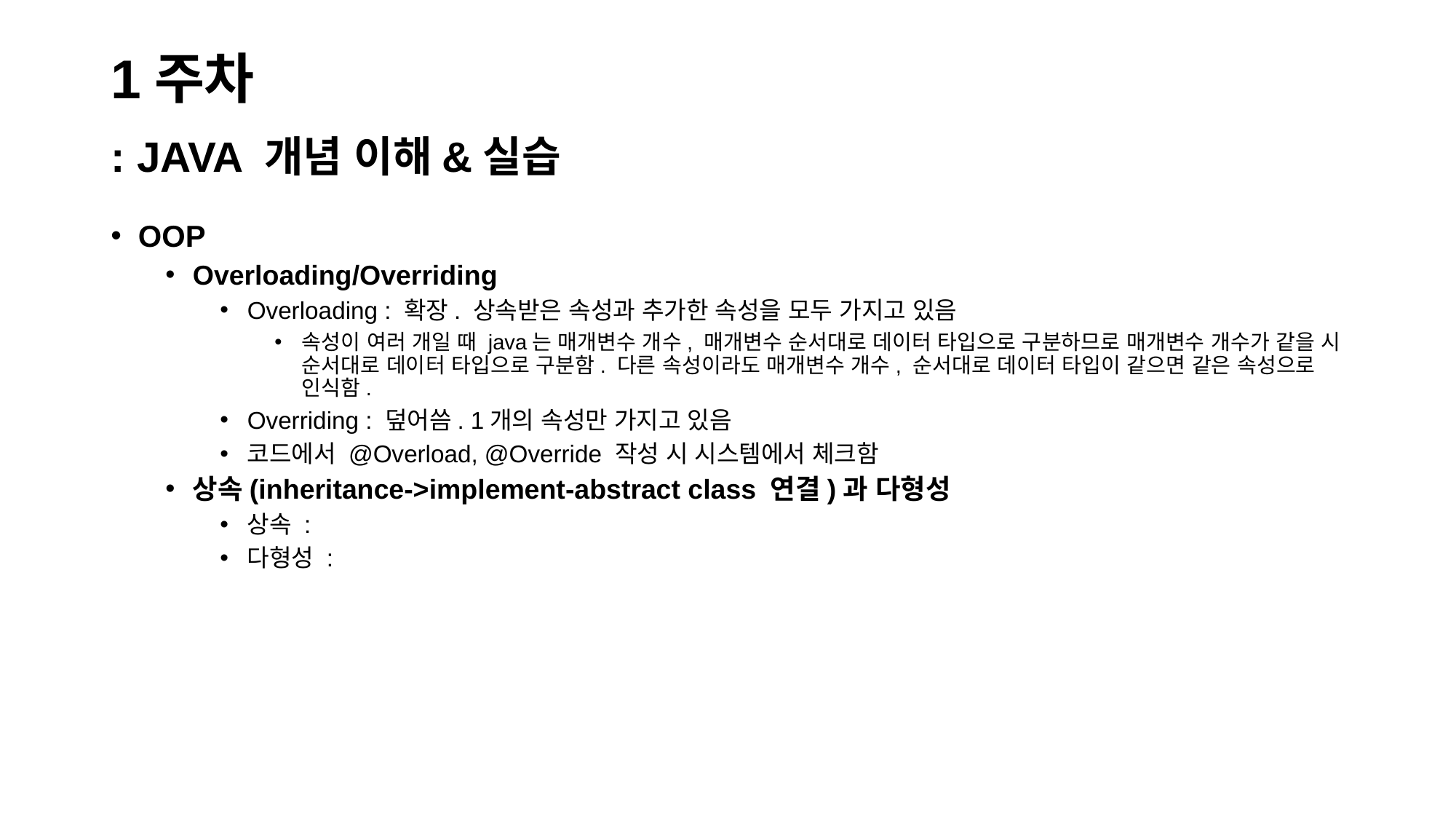

# 1주차
: JAVA 개념 이해&실습
OOP
Overloading/Overriding
Overloading : 확장. 상속받은 속성과 추가한 속성을 모두 가지고 있음
속성이 여러 개일 때 java는 매개변수 개수, 매개변수 순서대로 데이터 타입으로 구분하므로 매개변수 개수가 같을 시 순서대로 데이터 타입으로 구분함. 다른 속성이라도 매개변수 개수, 순서대로 데이터 타입이 같으면 같은 속성으로 인식함.
Overriding : 덮어씀. 1개의 속성만 가지고 있음
코드에서 @Overload, @Override 작성 시 시스템에서 체크함
상속(inheritance->implement-abstract class 연결)과 다형성
상속 :
다형성 :